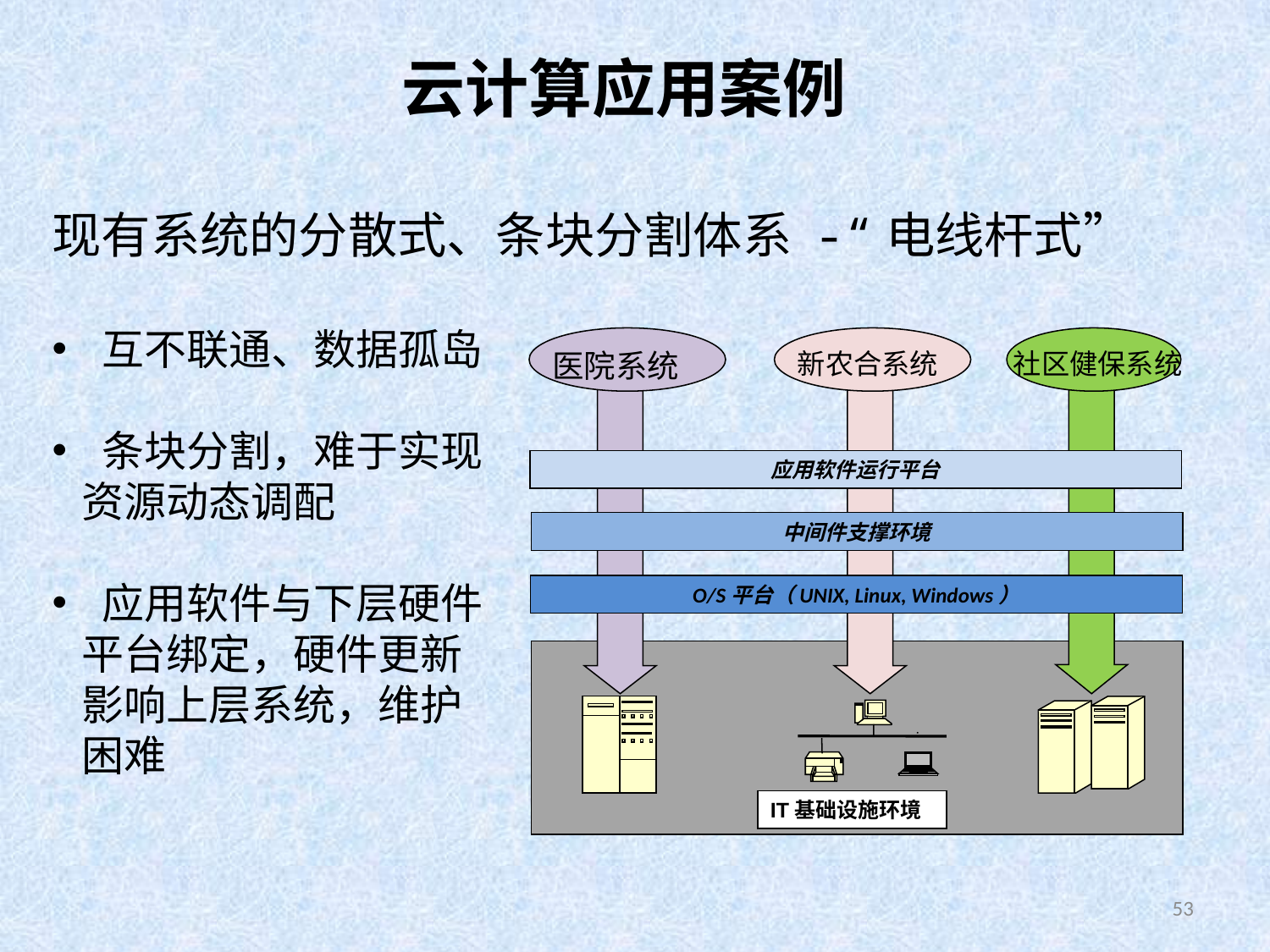

# 云计算应用案例
现有系统的分散式、条块分割体系 -“电线杆式”

 互不联通、数据孤岛

 条块分割，难于实现
  资源动态调配

 应用软件与下层硬件
  平台绑定，硬件更新
  影响上层系统，维护
  困难

社区健保系统
医院系统
新农合系统

应用软件运行平台
中间件支撑环境
O/S平台（UNIX, Linux, Windows）

IT基础设施环境
53